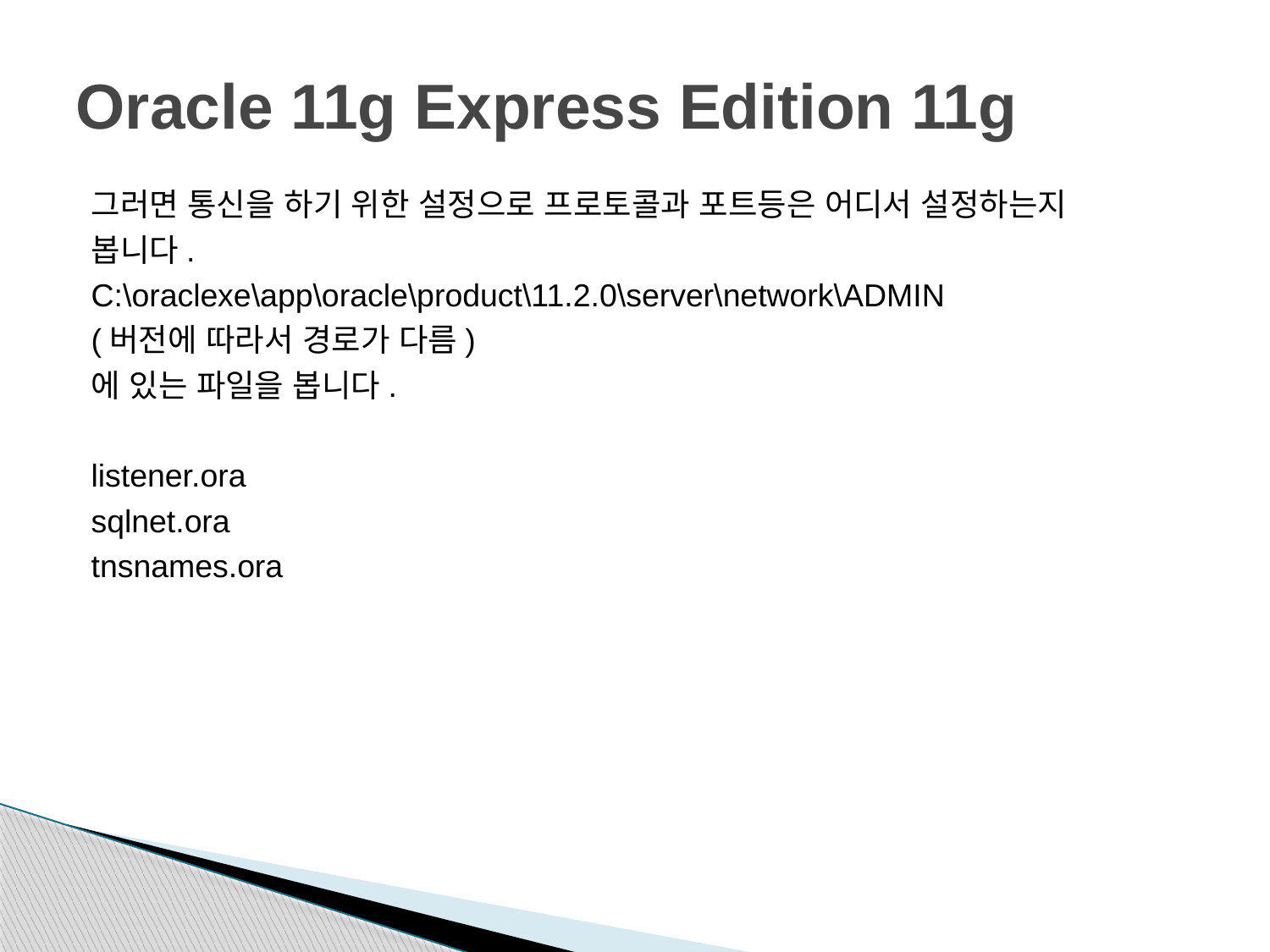

# Oracle 11g Express Edition 11g
그러면 통신을 하기 위한 설정으로 프로토콜과 포트등은 어디서 설정하는지
봅니다.
C:\oraclexe\app\oracle\product\11.2.0\server\network\ADMIN
(버전에 따라서 경로가 다름)
에 있는 파일을 봅니다.

listener.ora
sqlnet.ora
tnsnames.ora